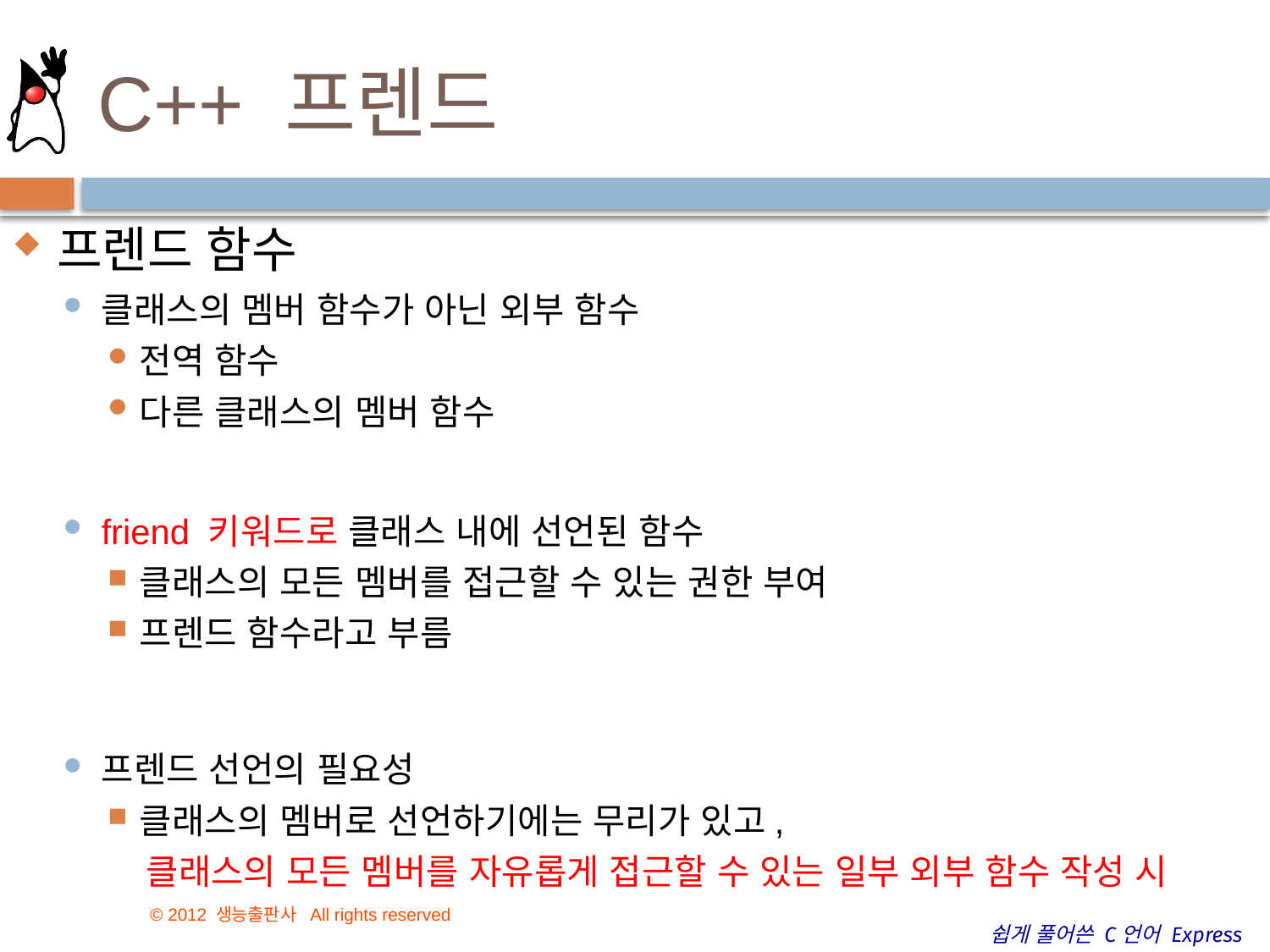

# C++ 프렌드
2
프렌드 함수
클래스의 멤버 함수가 아닌 외부 함수
전역 함수
다른 클래스의 멤버 함수

friend 키워드로 클래스 내에 선언된 함수
클래스의 모든 멤버를 접근할 수 있는 권한 부여
프렌드 함수라고 부름

프렌드 선언의 필요성
클래스의 멤버로 선언하기에는 무리가 있고,
   클래스의 모든 멤버를 자유롭게 접근할 수 있는 일부 외부 함수 작성 시